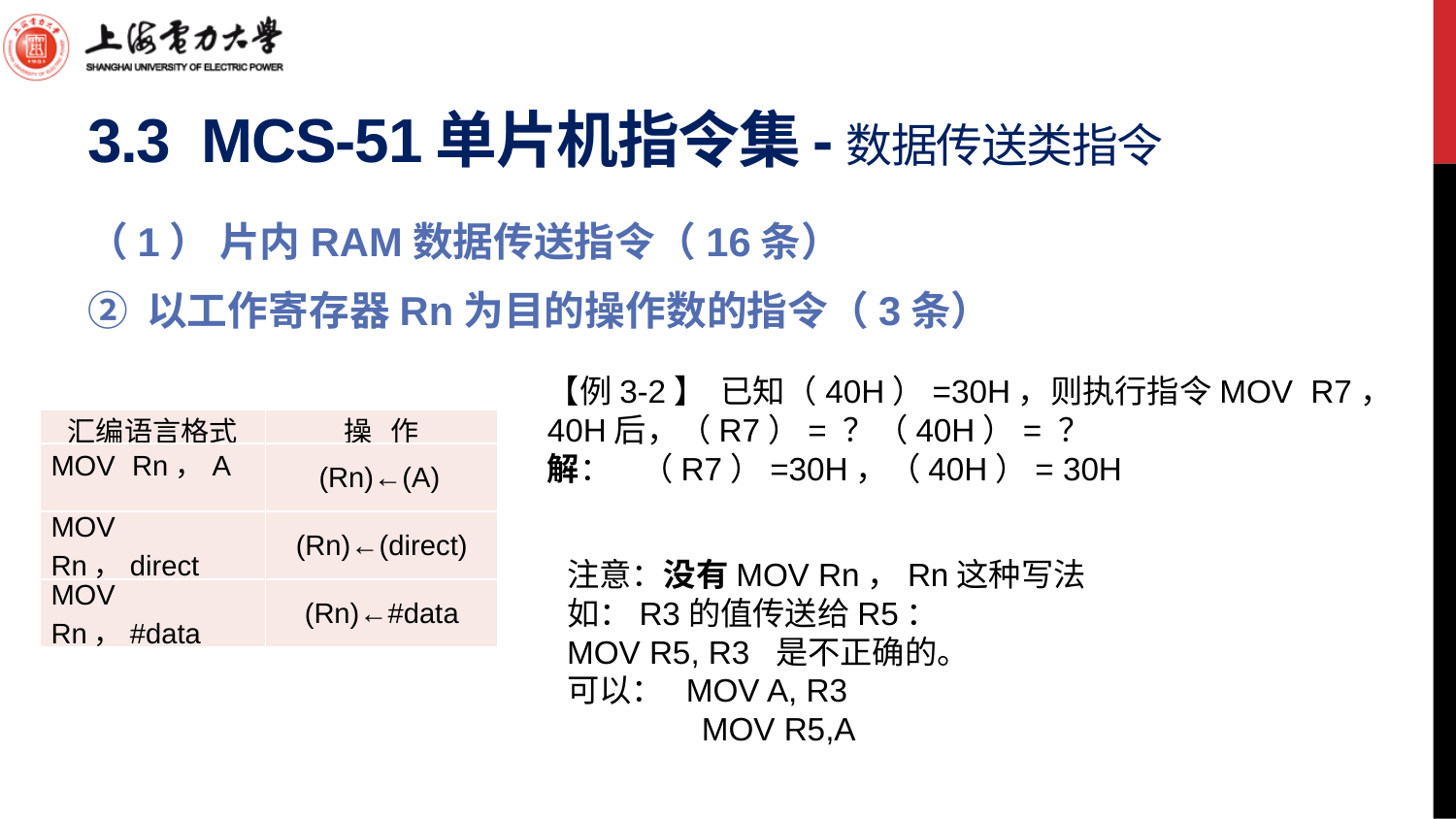

# 3.3  MCS-51单片机指令集-数据传送类指令
（1） 片内RAM数据传送指令（16条）
② 以工作寄存器Rn为目的操作数的指令（3条）

【例3-2】  已知（40H）=30H，则执行指令MOV  R7，40H后，（R7）= ？（40H）= ？
解：    （R7）=30H，（40H）= 30H
| 汇编语言格式 | 操 作 |
| --- | --- |
| MOV Rn，A | (Rn)←(A) |
| MOV Rn，direct | (Rn)←(direct) |
| MOV Rn，#data | (Rn)←#data |
注意：没有MOV Rn，Rn这种写法
如：R3的值传送给R5：
MOV R5, R3  是不正确的。
可以：  MOV A, R3
               MOV R5,A